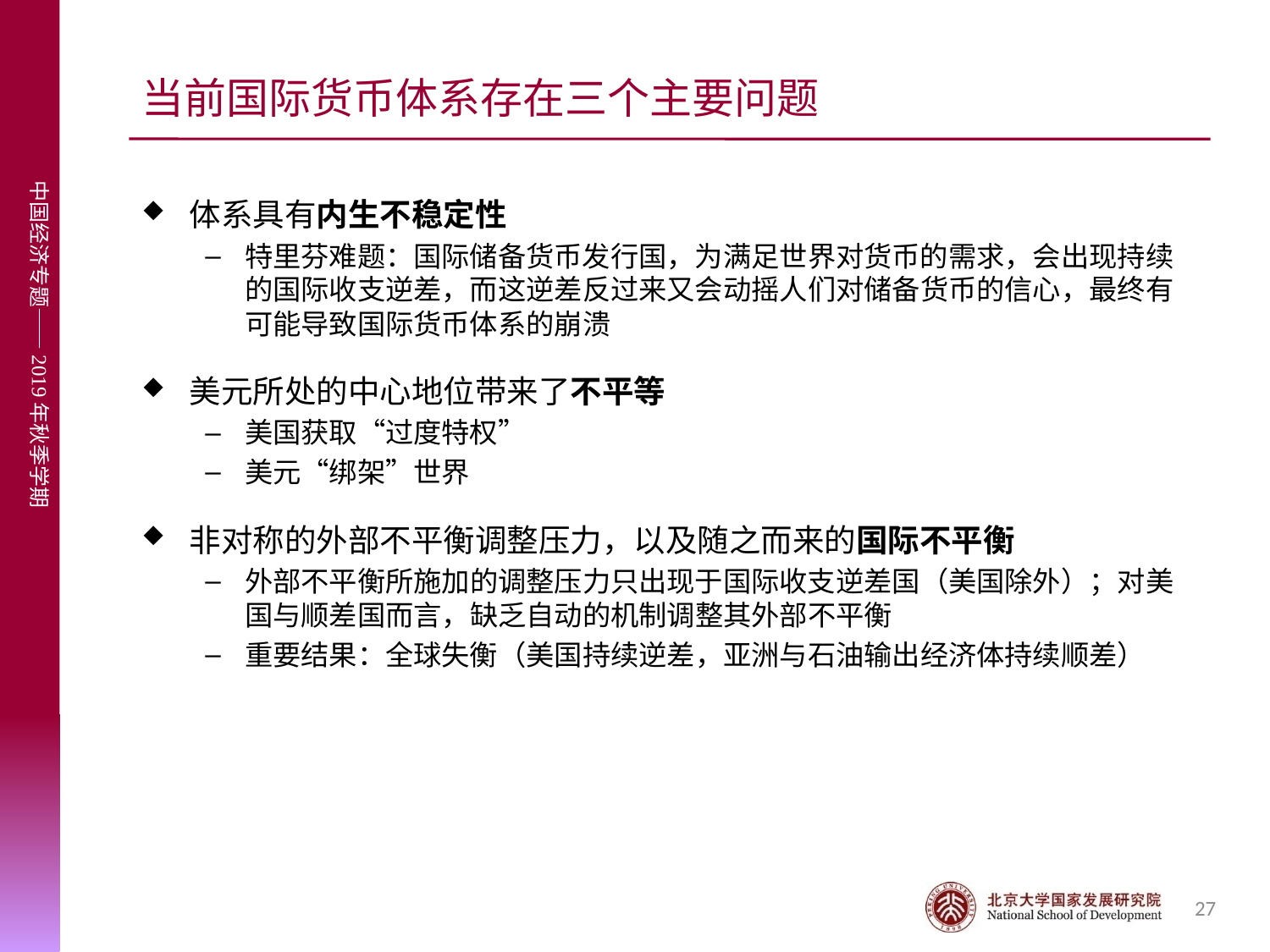

# 当前国际货币体系存在三个主要问题
体系具有内生不稳定性
特里芬难题：国际储备货币发行国，为满足世界对货币的需求，会出现持续的国际收支逆差，而这逆差反过来又会动摇人们对储备货币的信心，最终有可能导致国际货币体系的崩溃
美元所处的中心地位带来了不平等
美国获取“过度特权”
美元“绑架”世界
非对称的外部不平衡调整压力，以及随之而来的国际不平衡
外部不平衡所施加的调整压力只出现于国际收支逆差国（美国除外）；对美国与顺差国而言，缺乏自动的机制调整其外部不平衡
重要结果：全球失衡（美国持续逆差，亚洲与石油输出经济体持续顺差）
27